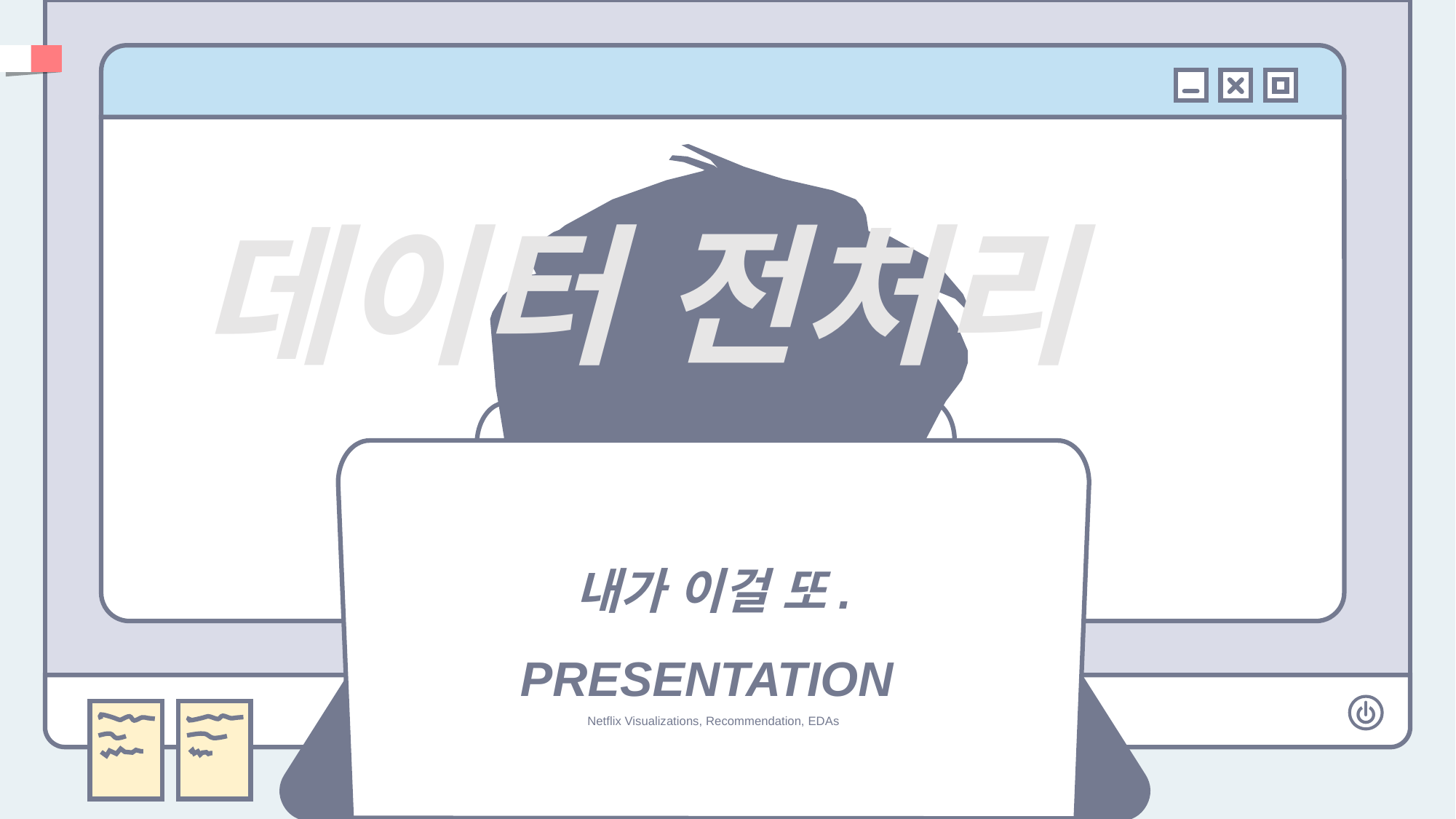

내가 이걸 또.
PRESENTATION
Netflix Visualizations, Recommendation, EDAs

데이터 전처리